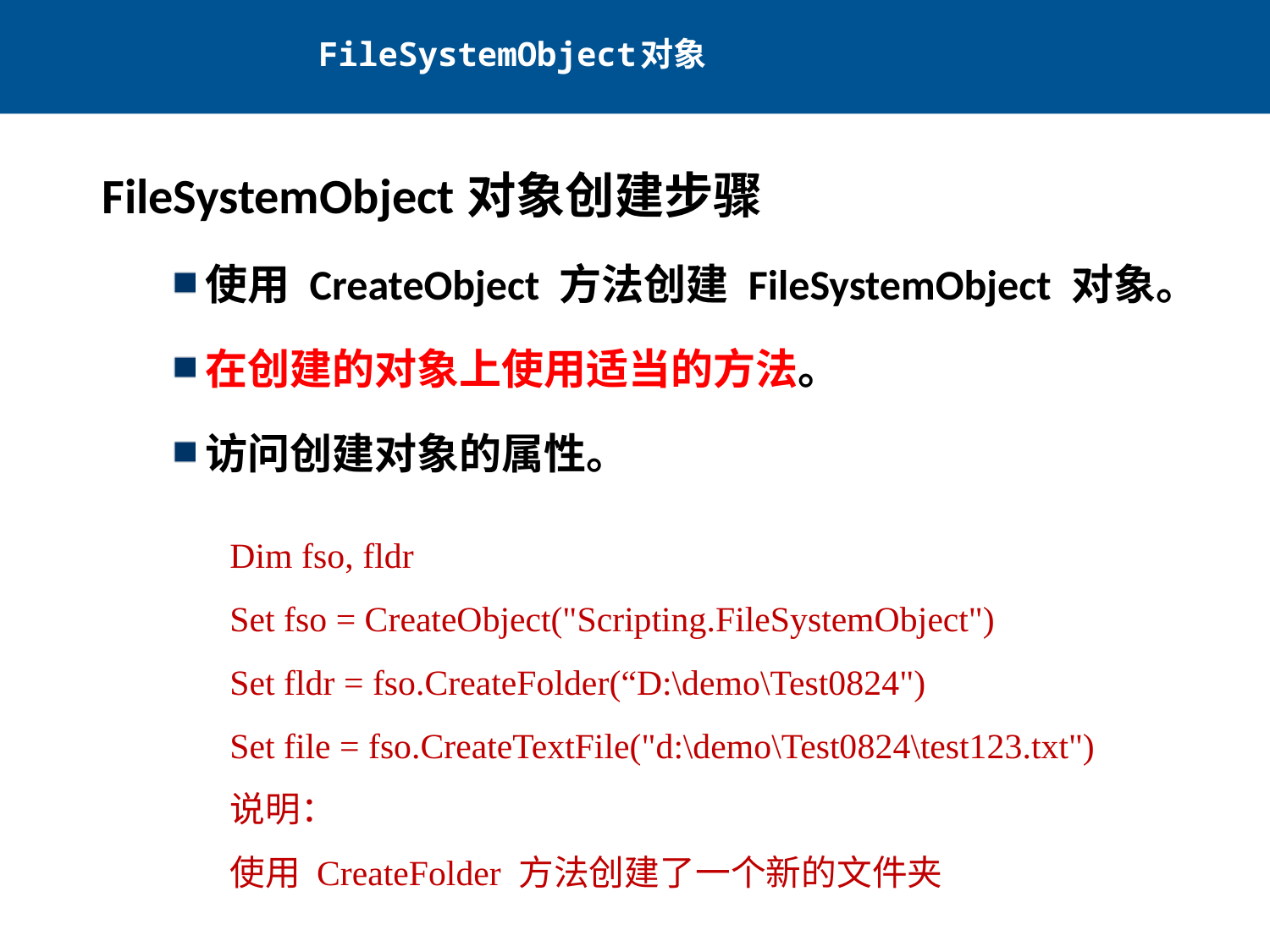

# FileSystemObject对象
FileSystemObject对象创建步骤
使用 CreateObject 方法创建 FileSystemObject 对象。
在创建的对象上使用适当的方法。
访问创建对象的属性。
Dim fso, fldr
Set fso = CreateObject("Scripting.FileSystemObject")
Set fldr = fso.CreateFolder(“D:\demo\Test0824")
Set file = fso.CreateTextFile("d:\demo\Test0824\test123.txt")
说明：
使用 CreateFolder 方法创建了一个新的文件夹